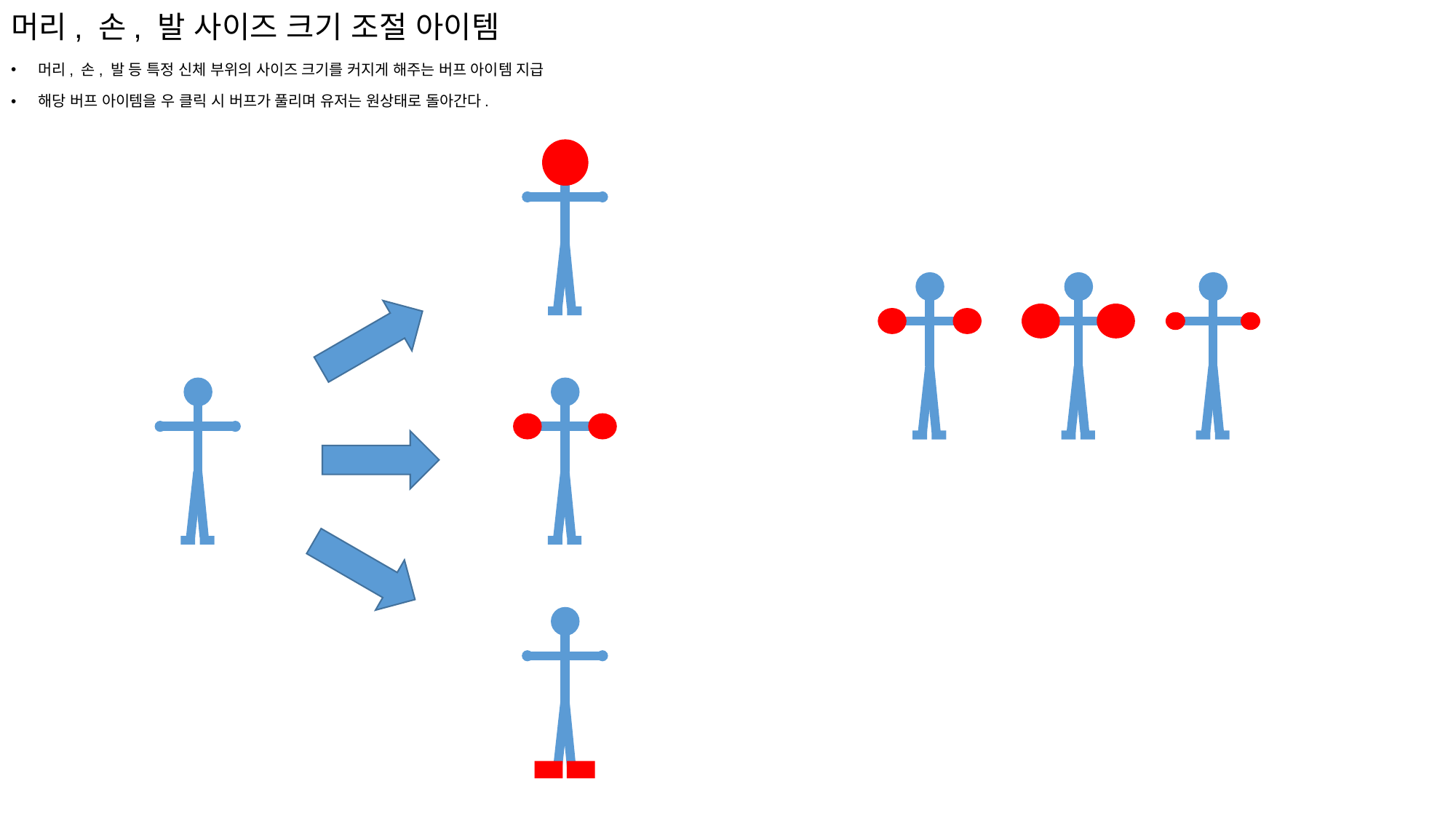

# 머리, 손, 발 사이즈 크기 조절 아이템
머리, 손, 발 등 특정 신체 부위의 사이즈 크기를 커지게 해주는 버프 아이템 지급
해당 버프 아이템을 우 클릭 시 버프가 풀리며 유저는 원상태로 돌아간다.